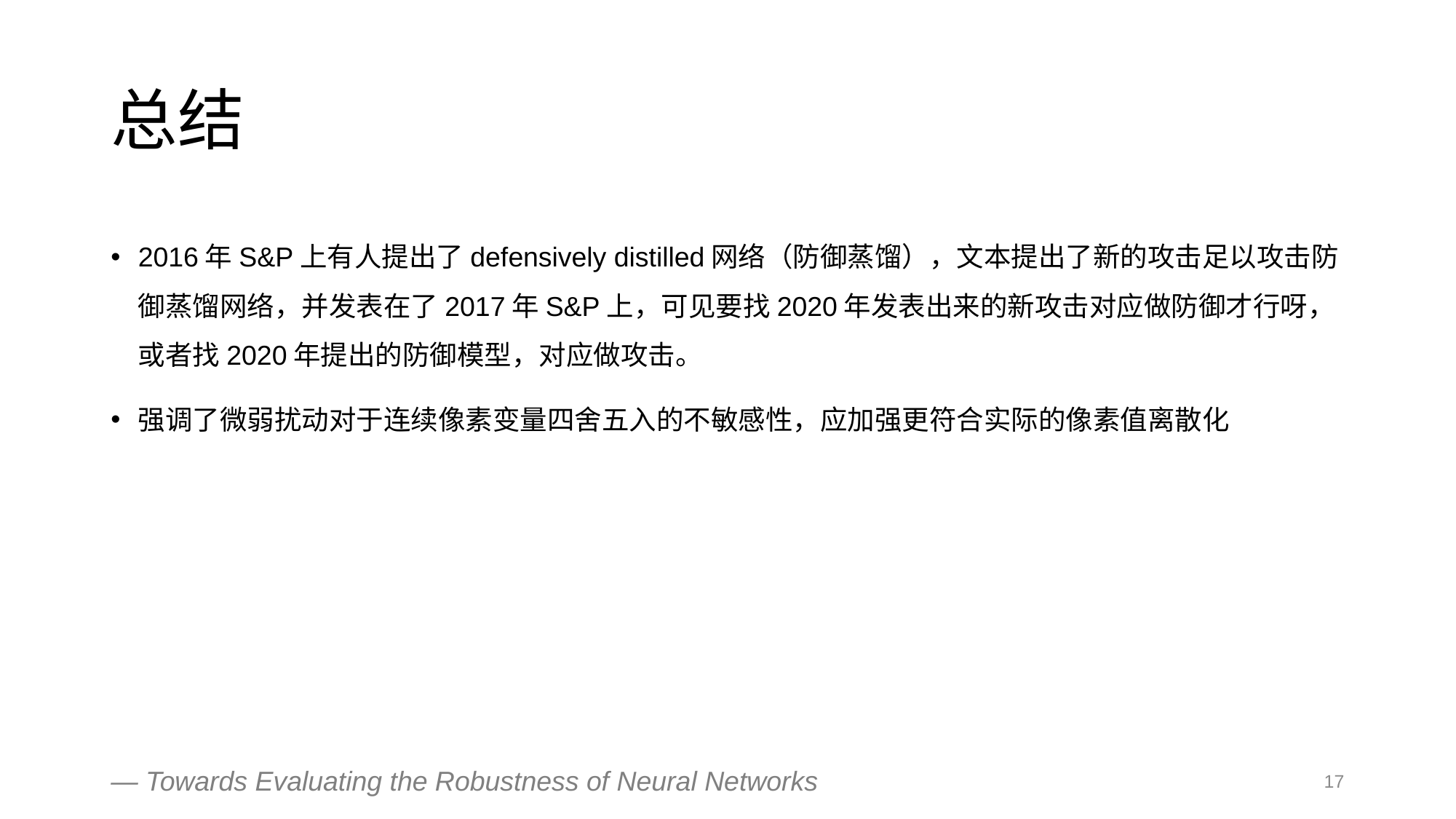

# 总结
2016年S&P上有人提出了defensively distilled网络（防御蒸馏），文本提出了新的攻击足以攻击防御蒸馏网络，并发表在了2017年S&P上，可见要找2020年发表出来的新攻击对应做防御才行呀，或者找2020年提出的防御模型，对应做攻击。
强调了微弱扰动对于连续像素变量四舍五入的不敏感性，应加强更符合实际的像素值离散化
— Towards Evaluating the Robustness of Neural Networks
17